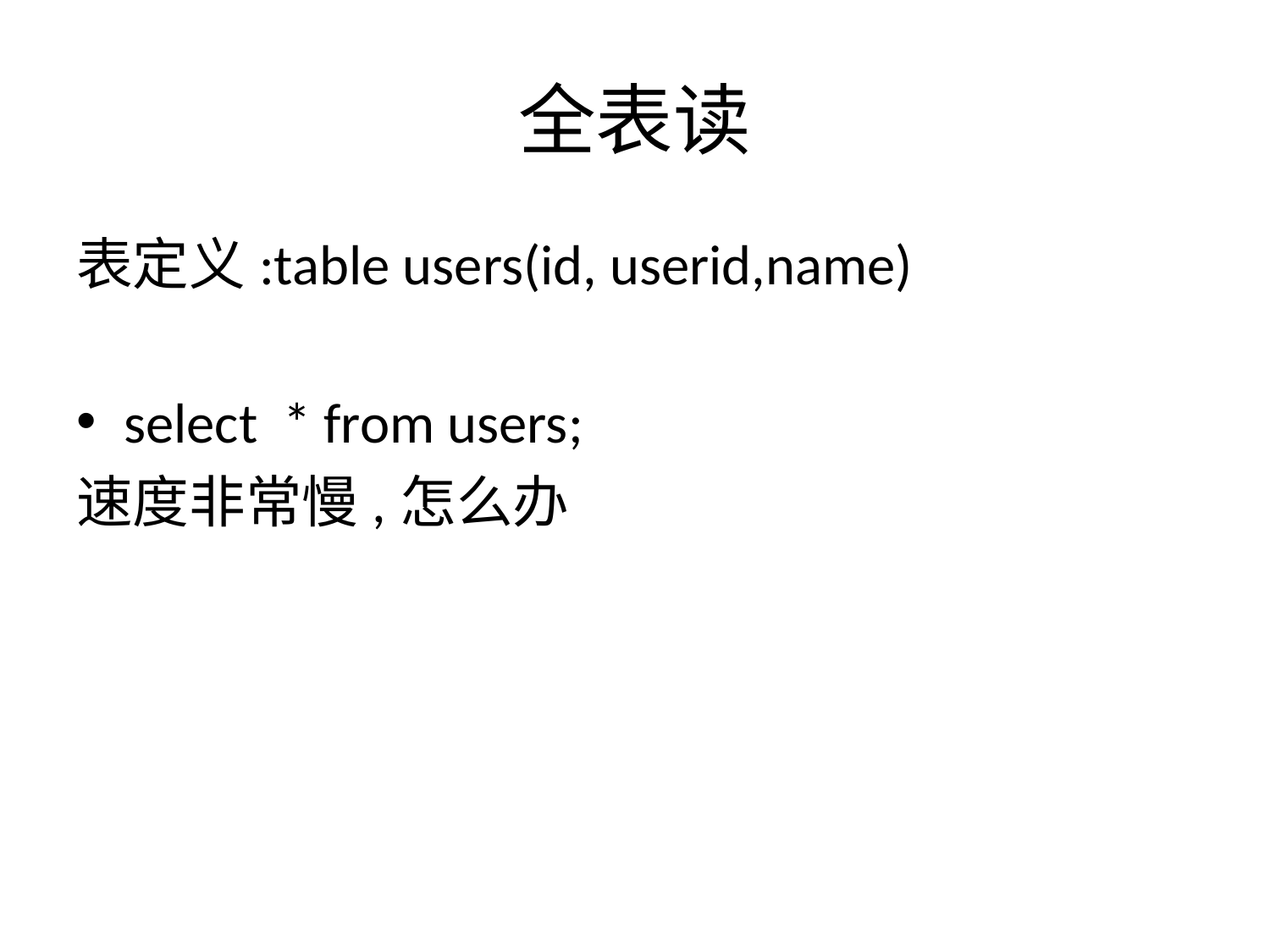

# 全表读
表定义:table users(id, userid,name)

select  * from users;
速度非常慢,怎么办